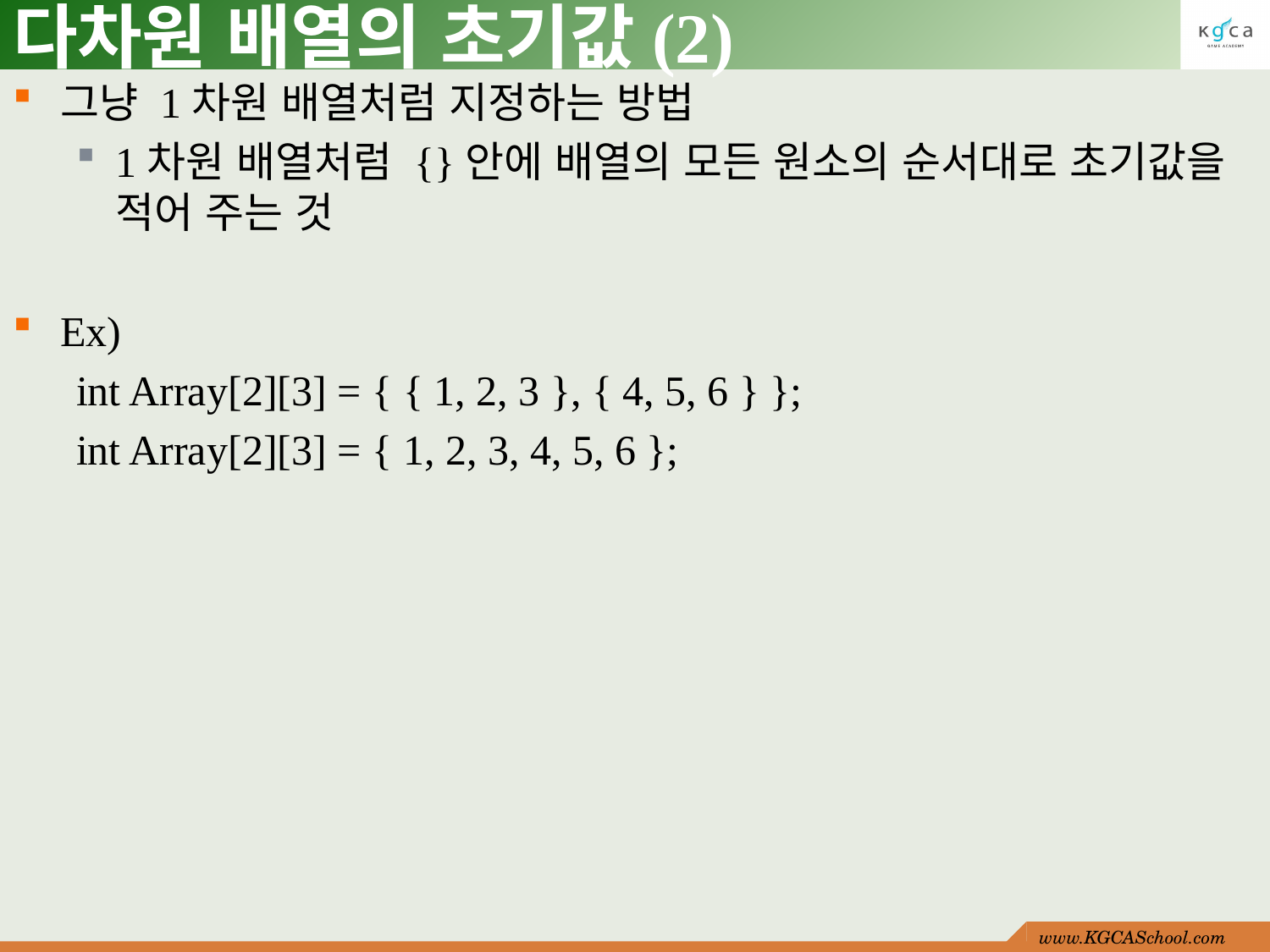

# 다차원 배열의 초기값(2)
그냥 1차원 배열처럼 지정하는 방법
1차원 배열처럼 {}안에 배열의 모든 원소의 순서대로 초기값을 적어 주는 것

Ex)
int Array[2][3] = { { 1, 2, 3 }, { 4, 5, 6 } };
int Array[2][3] = { 1, 2, 3, 4, 5, 6 };